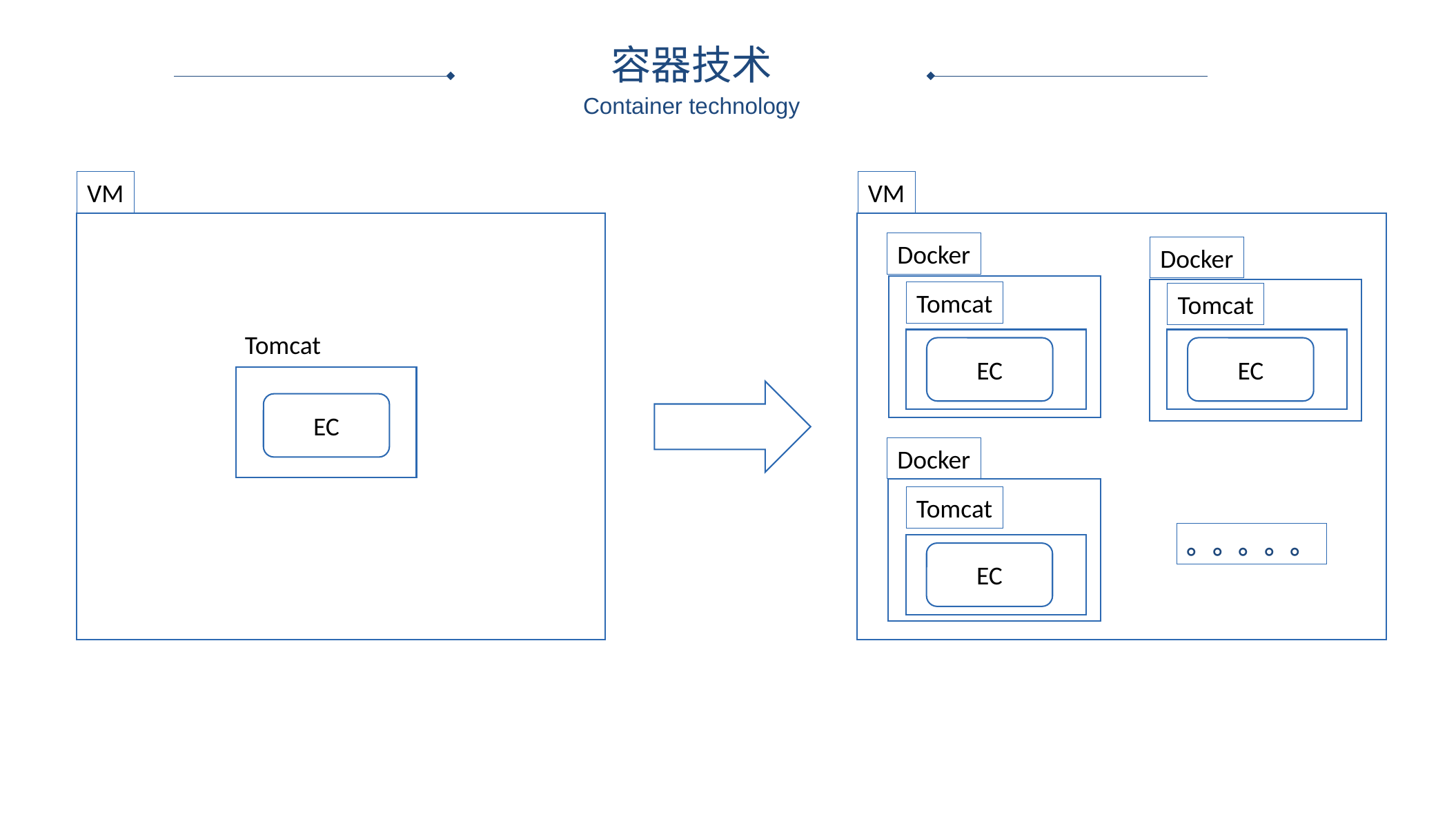

容器技术
Container technology
VM
VM

Docker

Tomcat

EC
Docker

Tomcat

EC
Tomcat

EC

Docker

Tomcat

EC
。。。。。